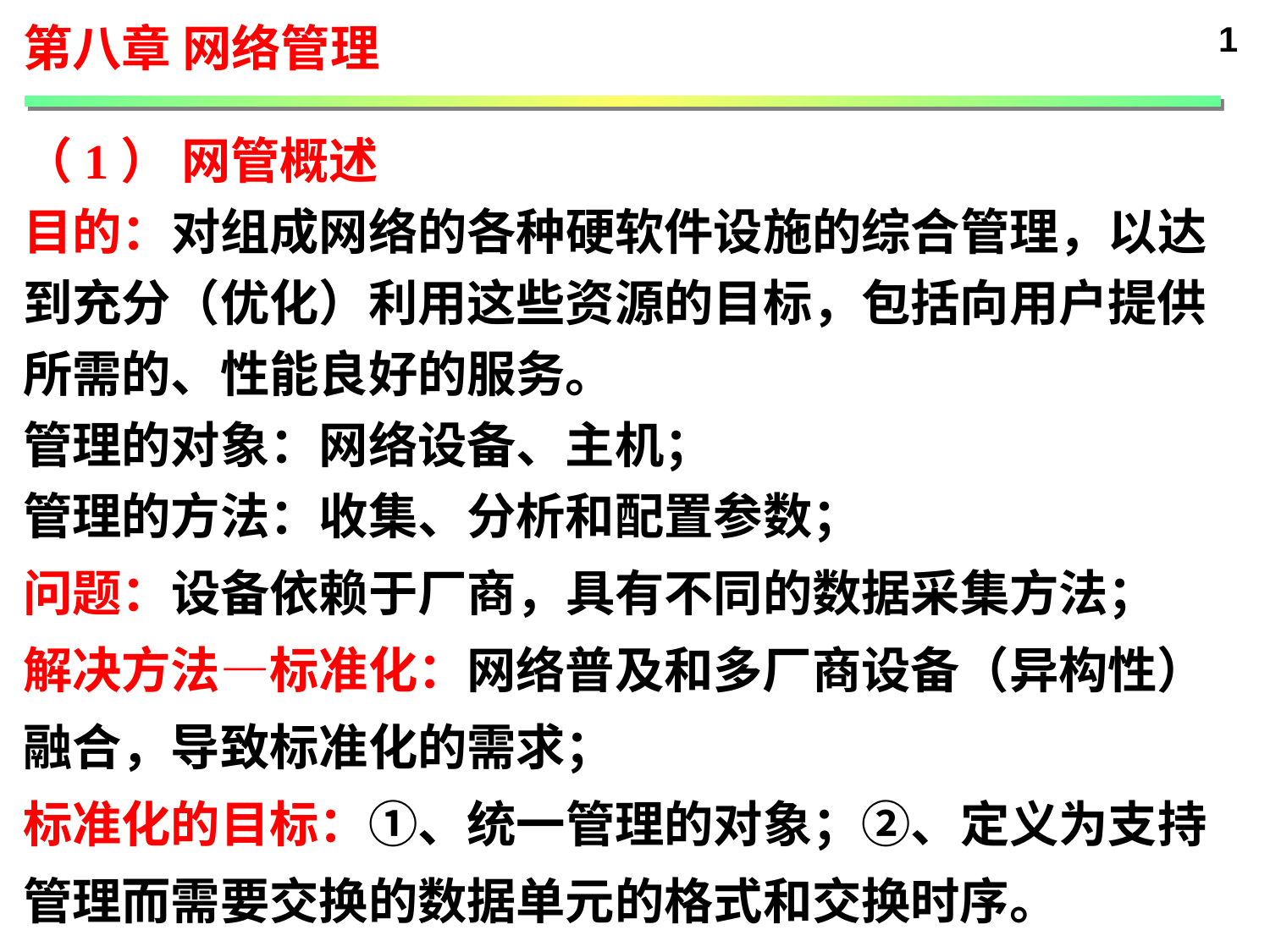

1
第八章 网络管理

（1） 网管概述
目的：对组成网络的各种硬软件设施的综合管理，以达到充分（优化）利用这些资源的目标，包括向用户提供所需的、性能良好的服务。
管理的对象：网络设备、主机；
管理的方法：收集、分析和配置参数；
问题：设备依赖于厂商，具有不同的数据采集方法；
解决方法—标准化：网络普及和多厂商设备（异构性）融合，导致标准化的需求；
标准化的目标：①、统一管理的对象；②、定义为支持管理而需要交换的数据单元的格式和交换时序。